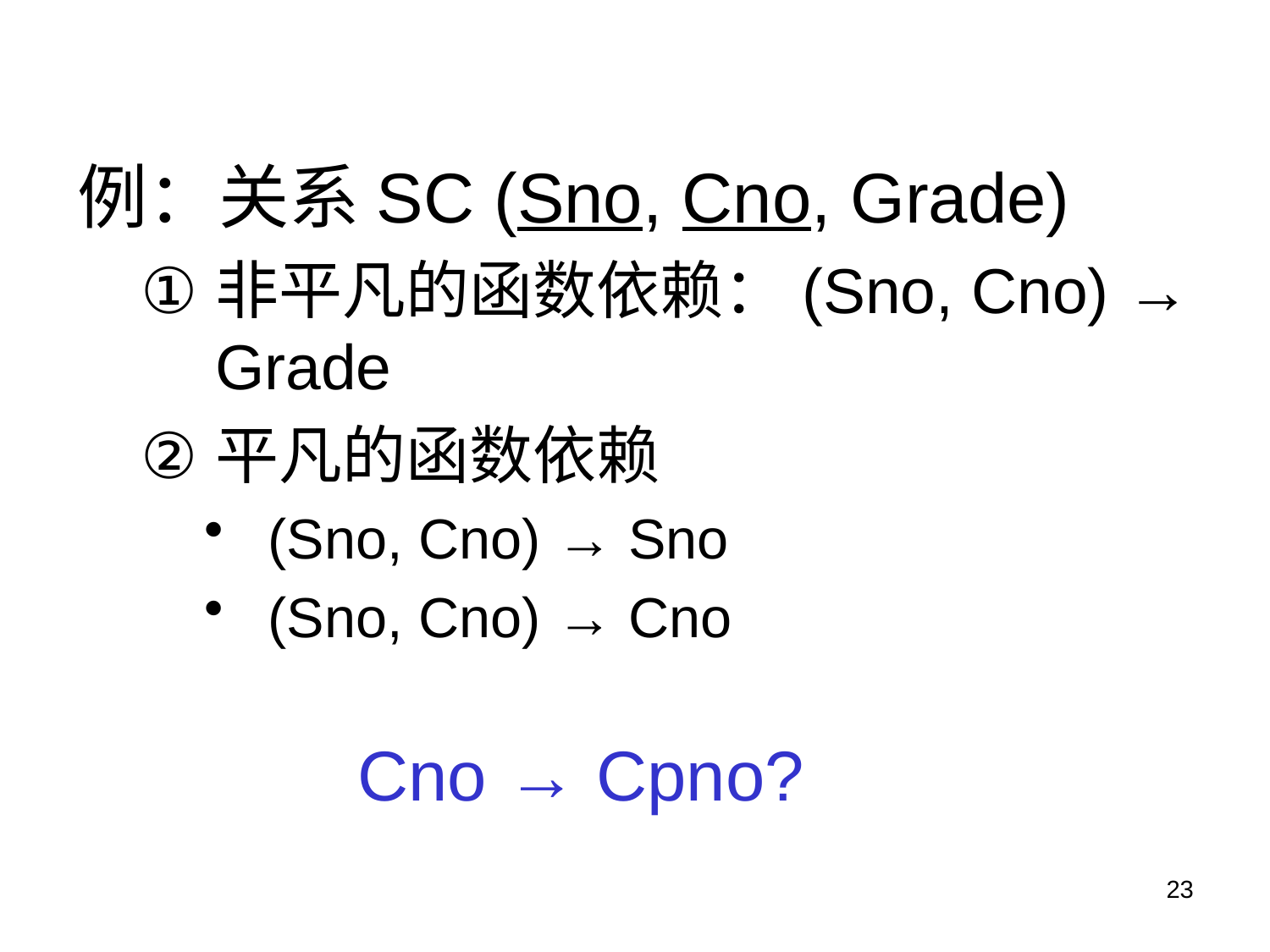

例：关系SC (Sno, Cno, Grade)
非平凡的函数依赖：(Sno, Cno) → Grade
平凡的函数依赖
(Sno, Cno) → Sno
(Sno, Cno) → Cno

Cno → Cpno?
23